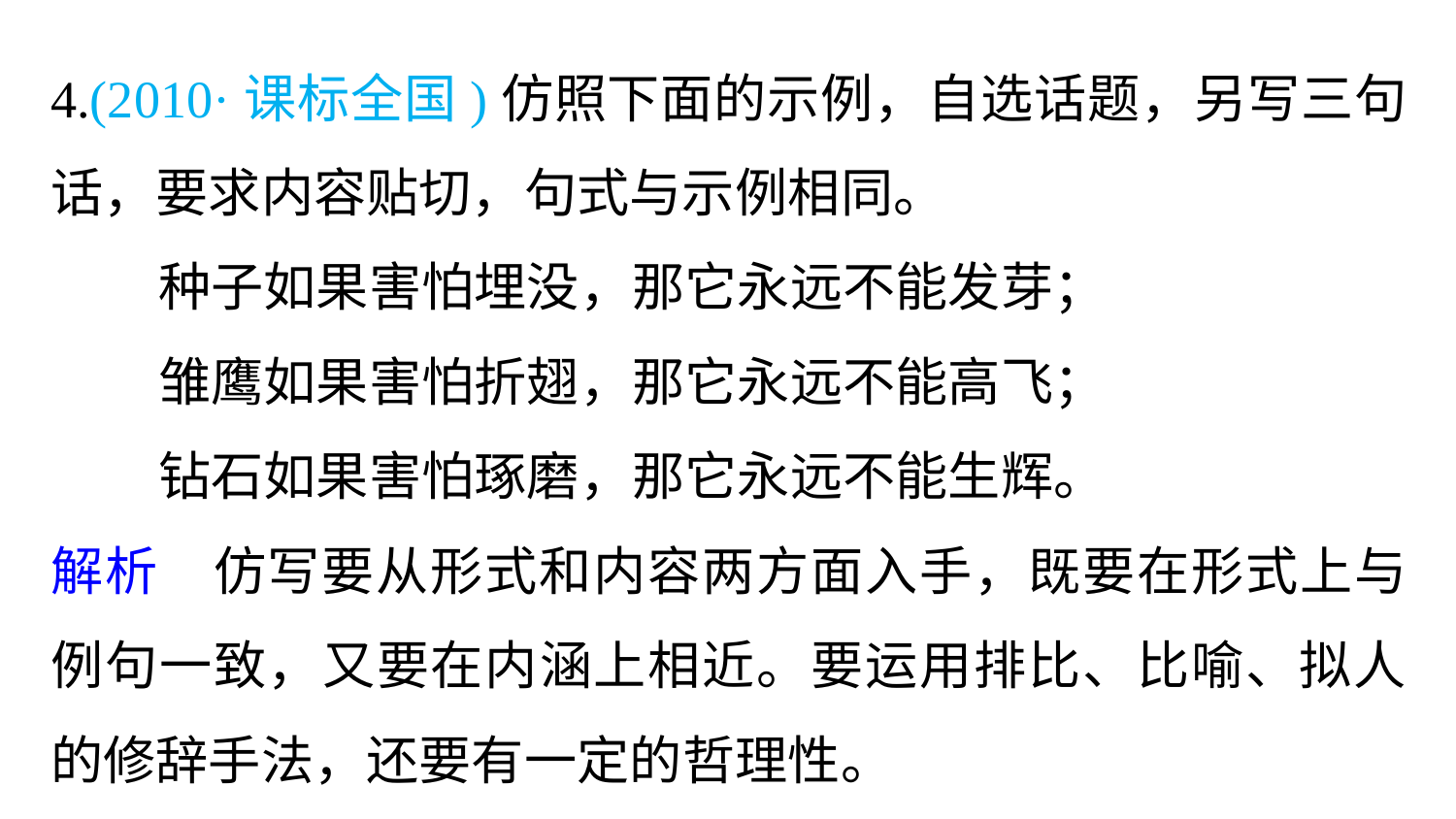

4.(2010·课标全国)仿照下面的示例，自选话题，另写三句话，要求内容贴切，句式与示例相同。
        种子如果害怕埋没，那它永远不能发芽；
        雏鹰如果害怕折翅，那它永远不能高飞；
        钻石如果害怕琢磨，那它永远不能生辉。
解析　仿写要从形式和内容两方面入手，既要在形式上与例句一致，又要在内涵上相近。要运用排比、比喻、拟人的修辞手法，还要有一定的哲理性。